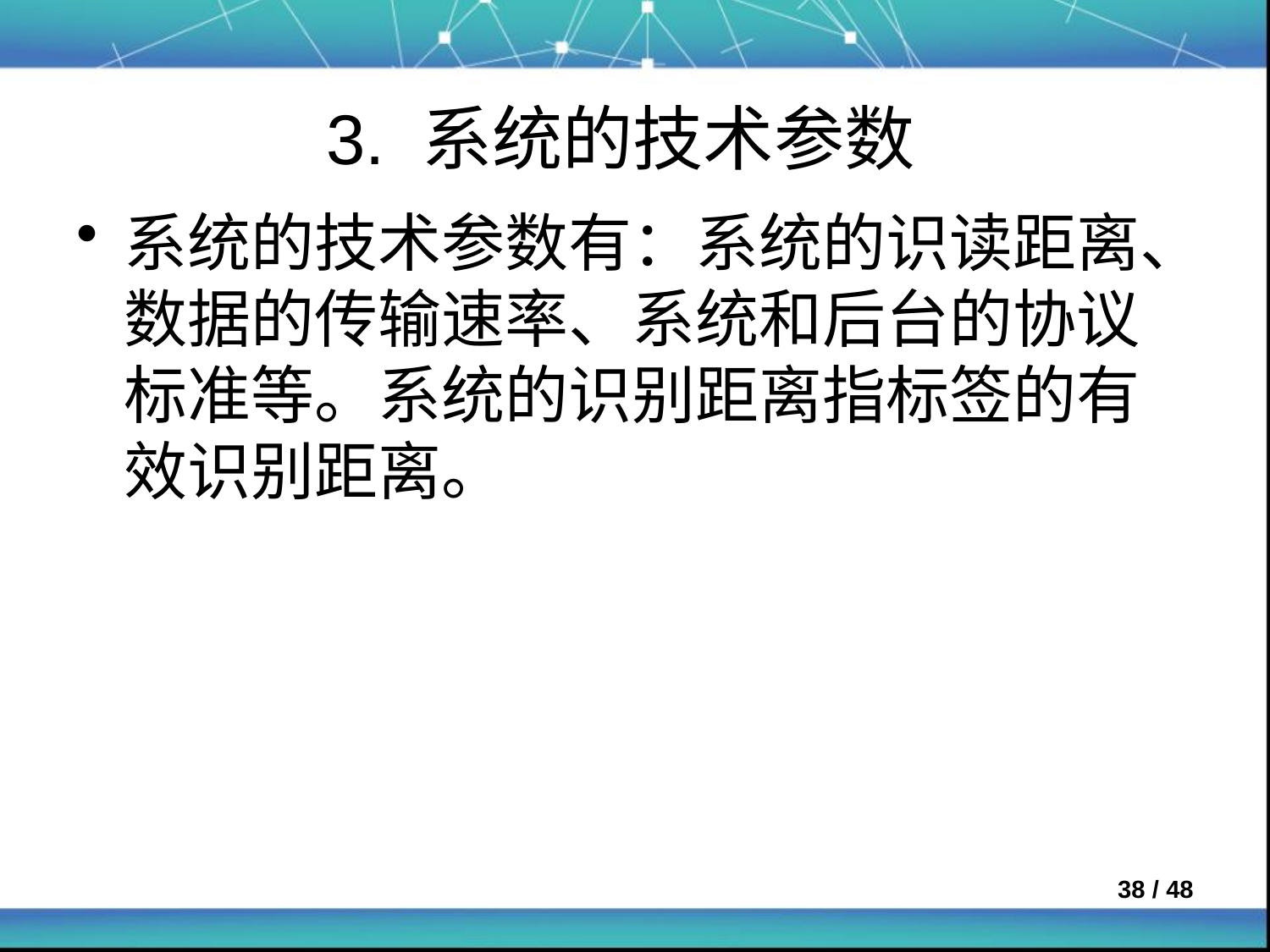

# 3. 系统的技术参数
系统的技术参数有：系统的识读距离、数据的传输速率、系统和后台的协议标准等。系统的识别距离指标签的有效识别距离。
38 / 48